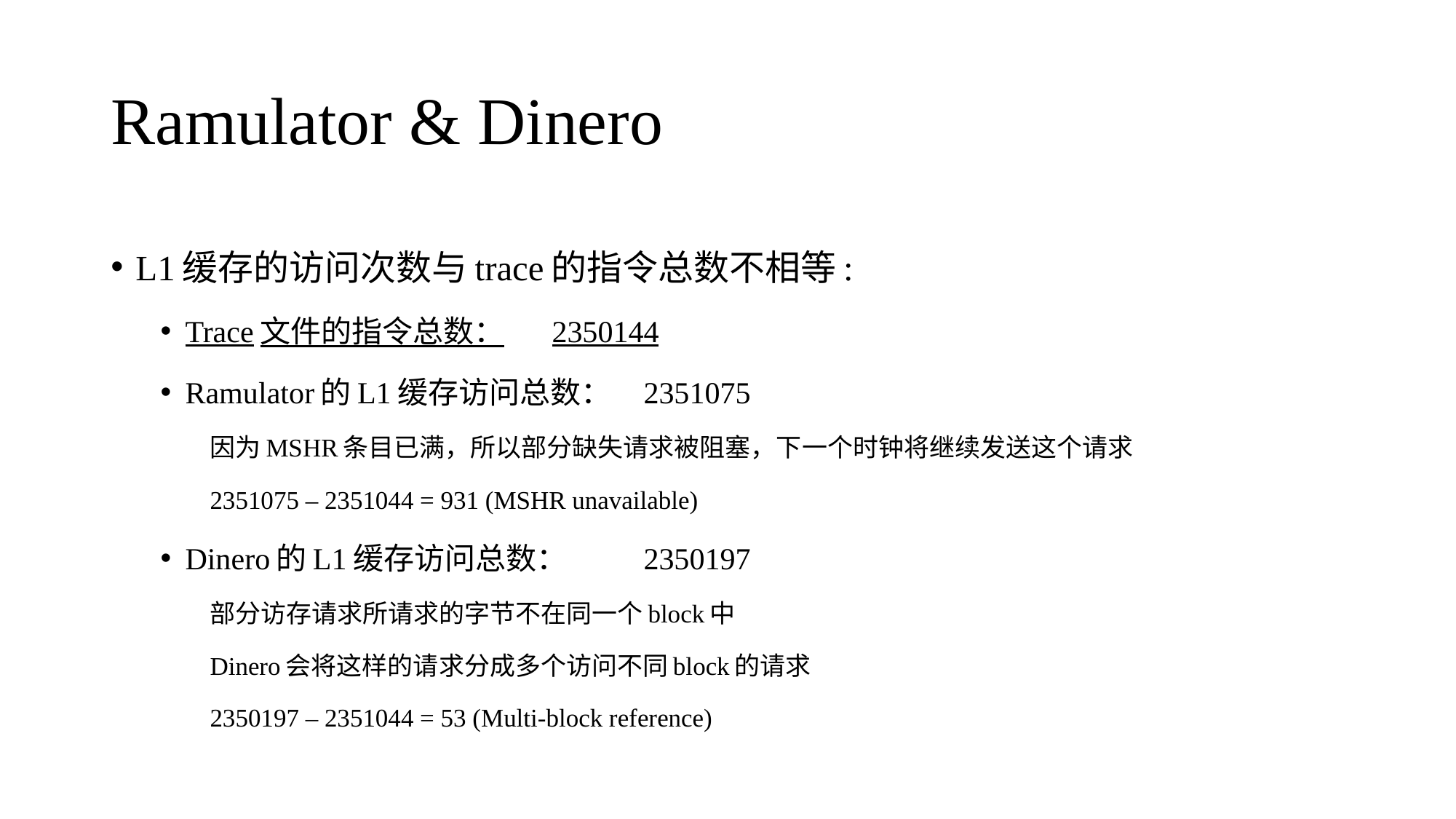

# Ramulator & Dinero
L1缓存的访问次数与trace的指令总数不相等:
Trace文件的指令总数：		2350144
Ramulator的L1缓存访问总数：	2351075
因为MSHR条目已满，所以部分缺失请求被阻塞，下一个时钟将继续发送这个请求
2351075 – 2351044 = 931 (MSHR unavailable)
Dinero的L1缓存访问总数：	2350197
部分访存请求所请求的字节不在同一个block中
Dinero会将这样的请求分成多个访问不同block的请求
2350197 – 2351044 = 53 (Multi-block reference)